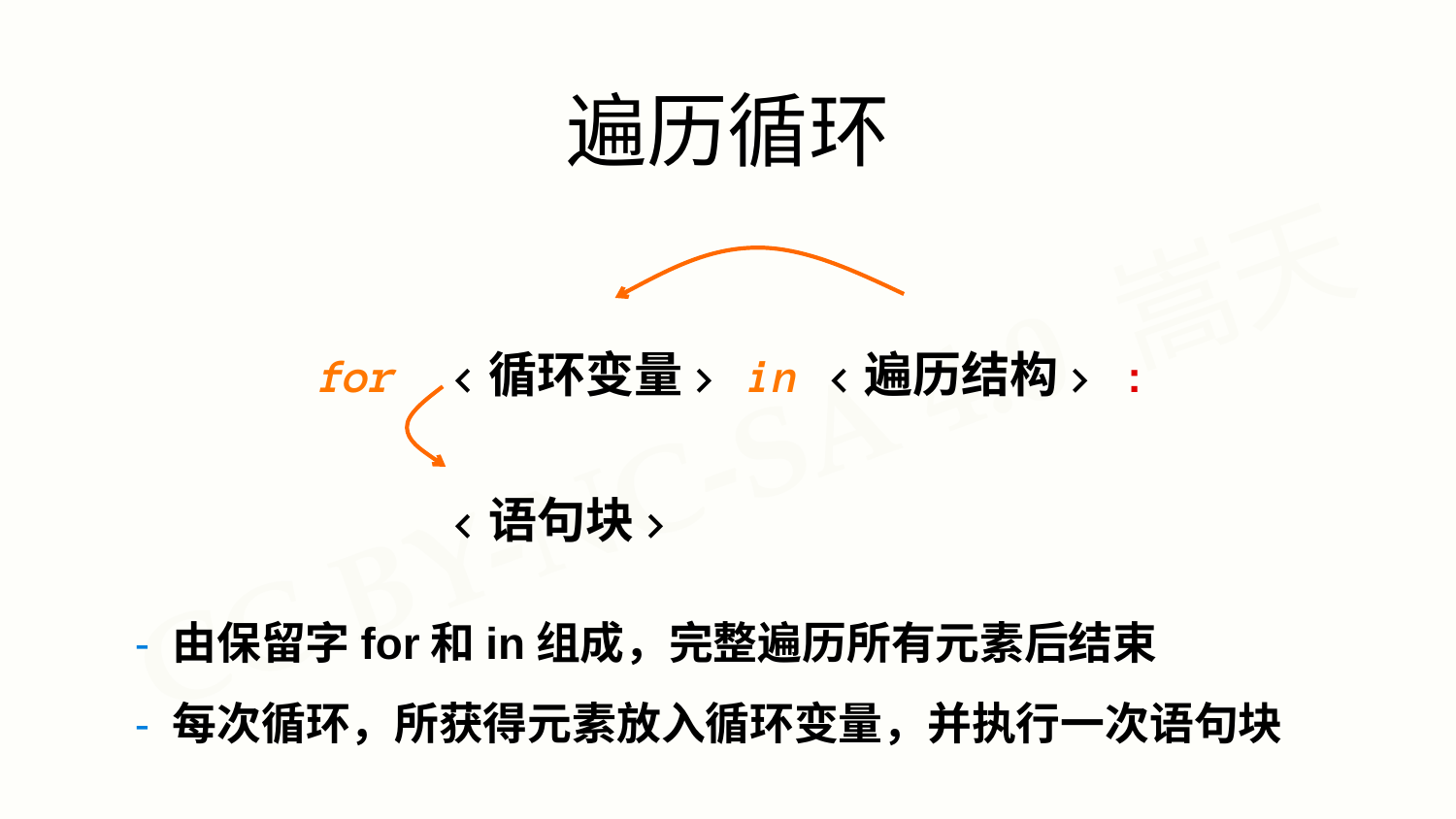

遍历循环

for  <循环变量> in <遍历结构> :
     <语句块>

- 由保留字for和in组成，完整遍历所有元素后结束
- 每次循环，所获得元素放入循环变量，并执行一次语句块